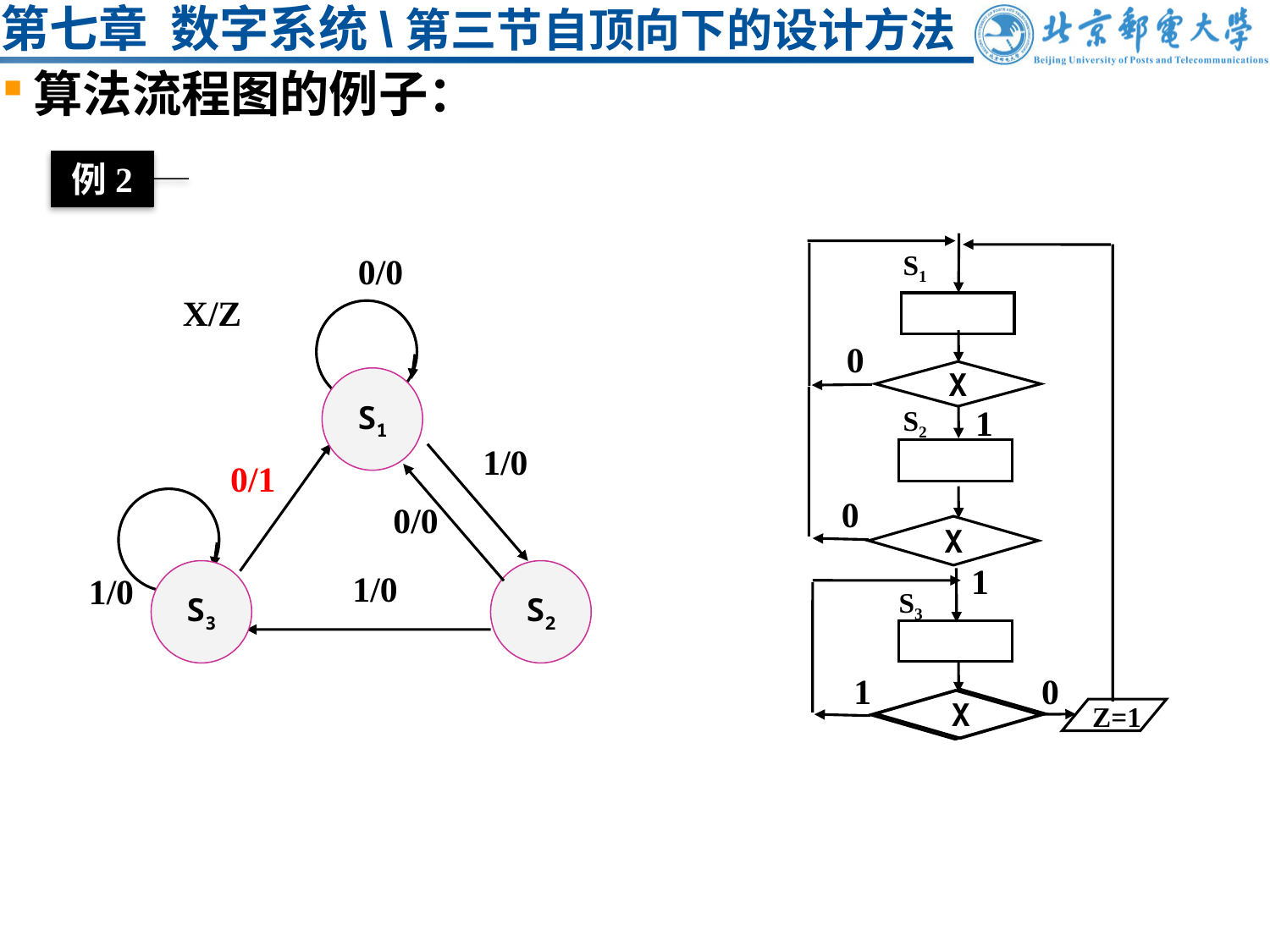

# 第七章  数字系统\第三节自顶向下的设计方法
算法流程图的例子：
例2

S1

0

0/0
X/Z

S1
1/0

0/1

0/0
S3
1/0
S2
1/0

0
Z=1

X

0

1
S2

X
1

S3

1

X
X